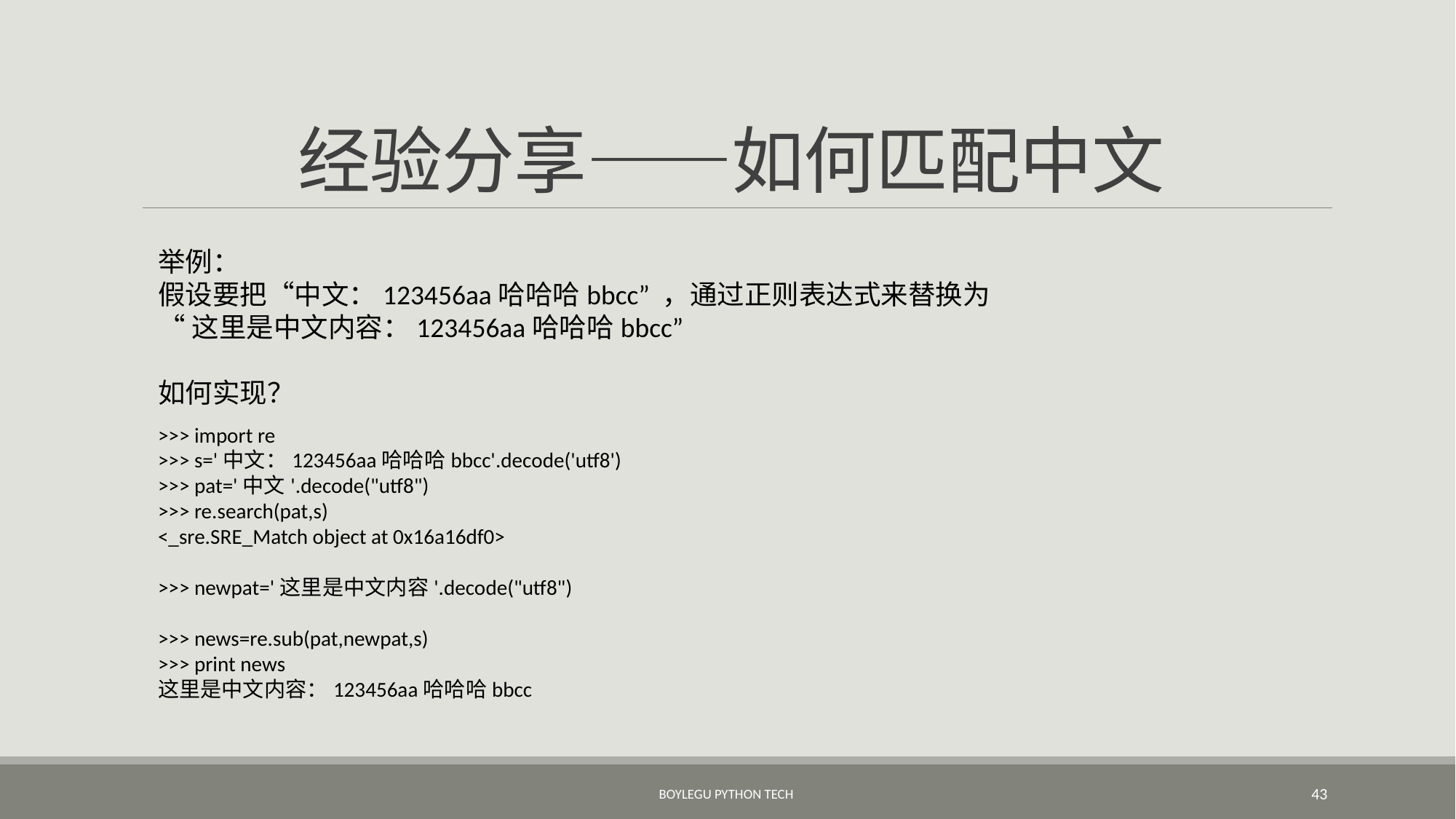

# 经验分享——如何匹配中文

举例：
假设要把“中文：123456aa哈哈哈bbcc” ，通过正则表达式来替换为
“这里是中文内容：123456aa哈哈哈bbcc”

如何实现？
>>> import re
>>> s='中文：123456aa哈哈哈bbcc'.decode('utf8')
>>> pat='中文'.decode("utf8")
>>> re.search(pat,s)
<_sre.SRE_Match object at 0x16a16df0>

>>> newpat='这里是中文内容'.decode("utf8")

>>> news=re.sub(pat,newpat,s)
>>> print news
这里是中文内容：123456aa哈哈哈bbcc
BoyleGu Python Tech
43